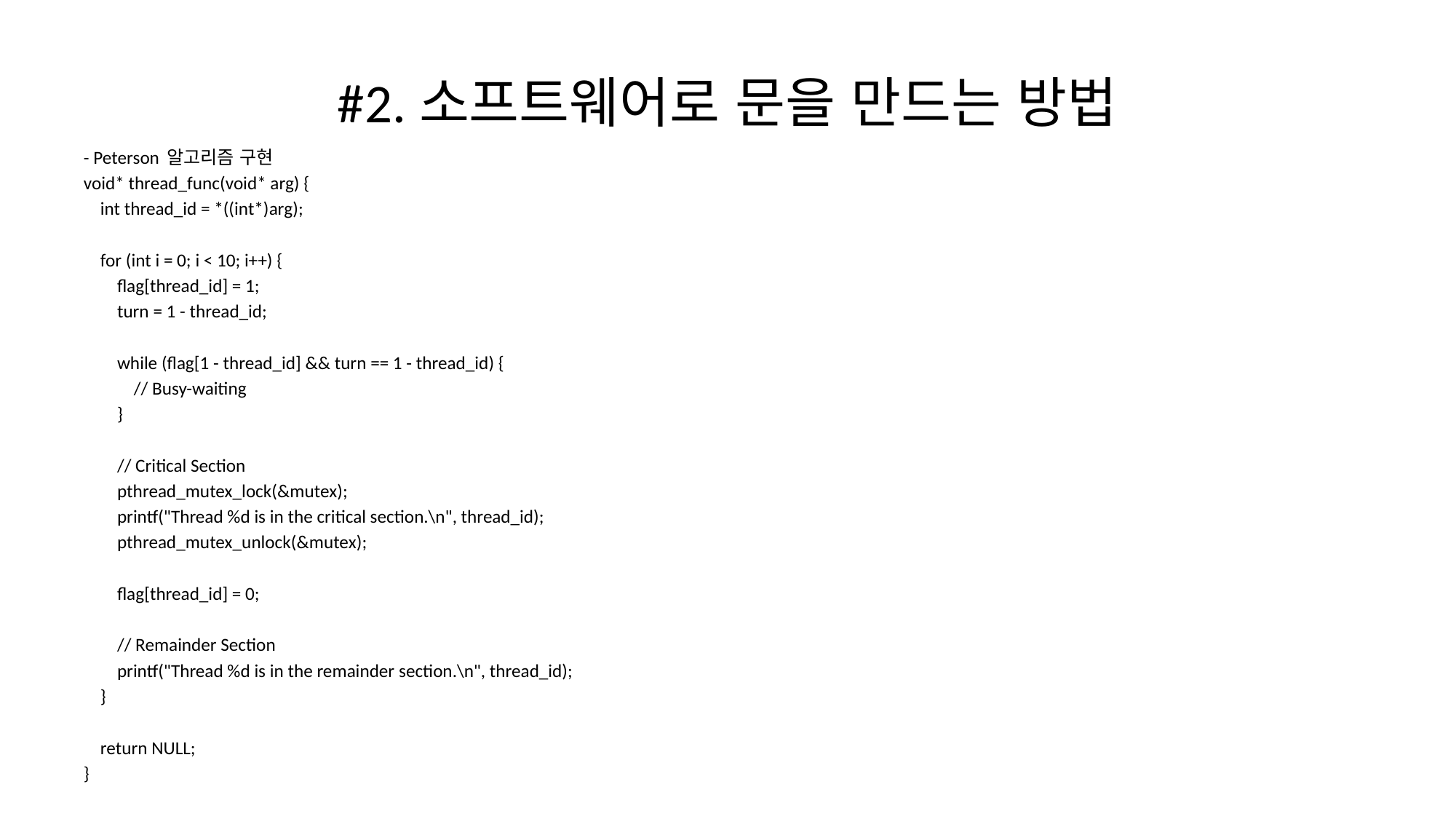

# #2.소프트웨어로 문을 만드는 방법
- Peterson 알고리즘 구현
void* thread_func(void* arg) {
    int thread_id = *((int*)arg);

    for (int i = 0; i < 10; i++) {
        flag[thread_id] = 1;
        turn = 1 - thread_id;

        while (flag[1 - thread_id] && turn == 1 - thread_id) {
            // Busy-waiting
        }

        // Critical Section
        pthread_mutex_lock(&mutex);
        printf("Thread %d is in the critical section.\n", thread_id);
        pthread_mutex_unlock(&mutex);

        flag[thread_id] = 0;

        // Remainder Section
        printf("Thread %d is in the remainder section.\n", thread_id);
    }

    return NULL;
}